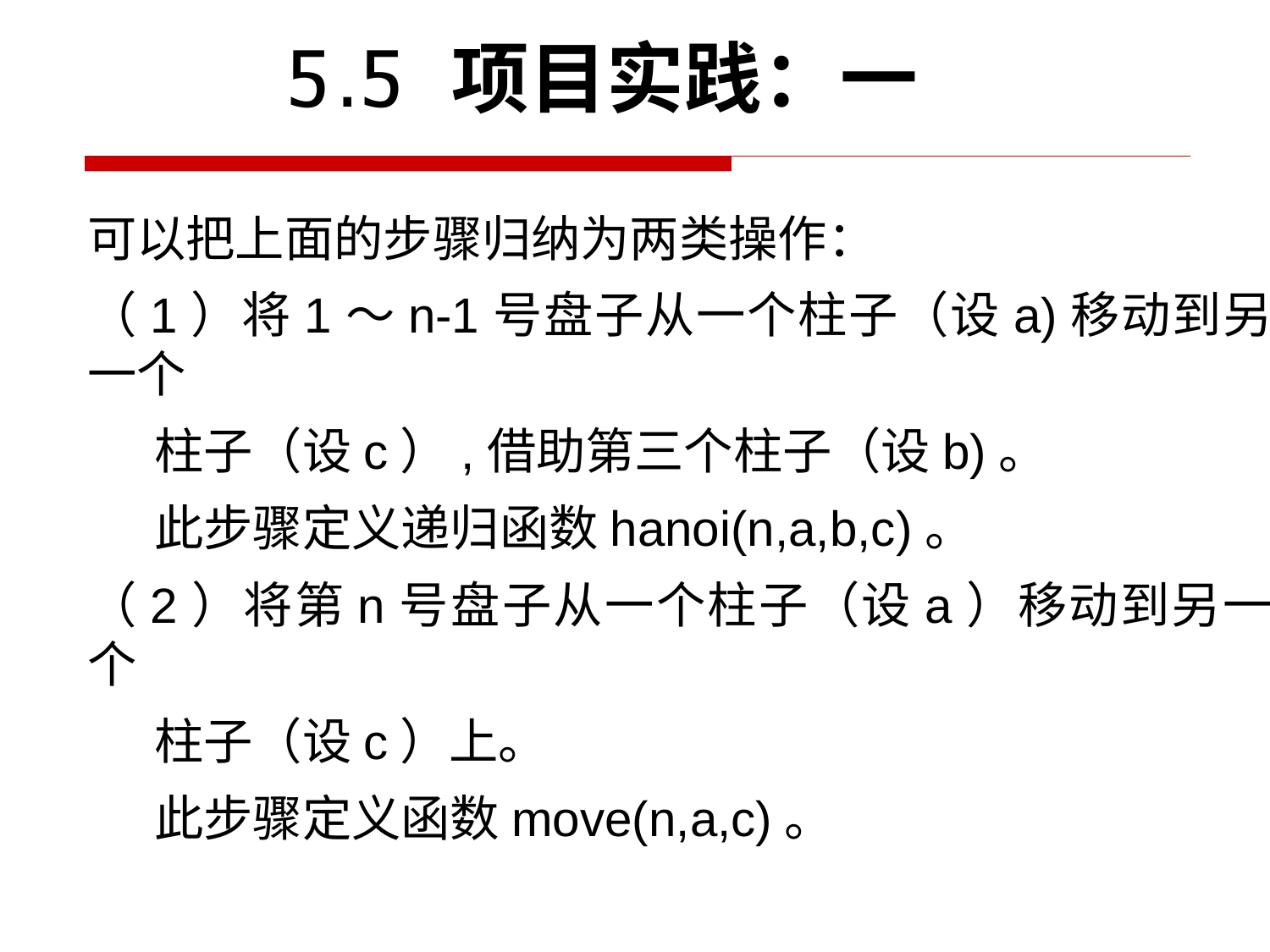

5.5 项目实践：一
可以把上面的步骤归纳为两类操作：
（1）将1～n-1号盘子从一个柱子（设a)移动到另一个
     柱子（设c）,借助第三个柱子（设b)。
     此步骤定义递归函数hanoi(n,a,b,c)。
（2）将第n号盘子从一个柱子（设a）移动到另一个
     柱子（设c）上。
     此步骤定义函数move(n,a,c)。